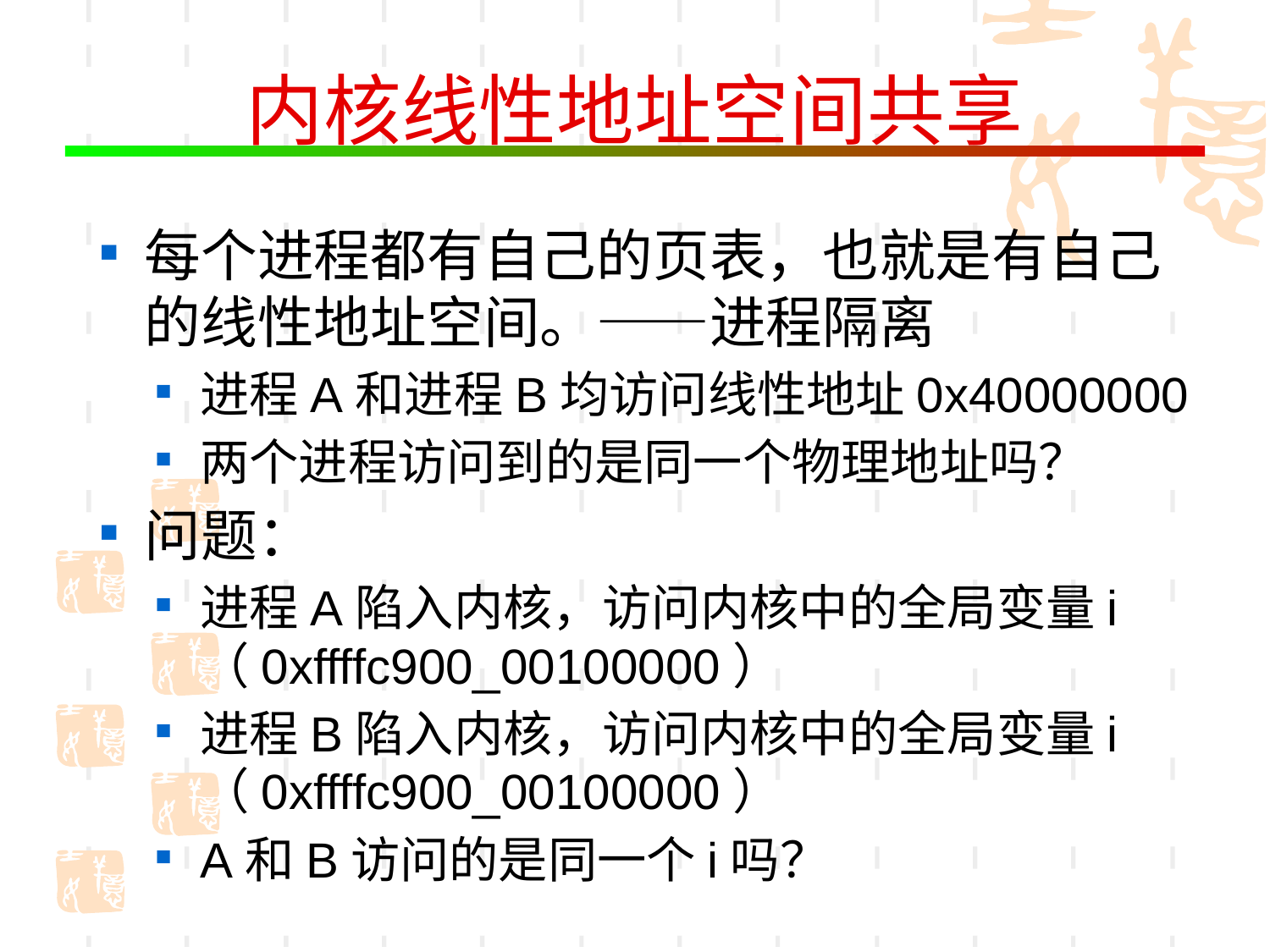

# 内核线性地址空间共享
每个进程都有自己的页表，也就是有自己的线性地址空间。——进程隔离
进程A和进程B均访问线性地址0x40000000
两个进程访问到的是同一个物理地址吗？
问题：
进程A陷入内核，访问内核中的全局变量i（0xffffc900_00100000）
进程B陷入内核，访问内核中的全局变量i （0xffffc900_00100000）
A和B访问的是同一个i吗？